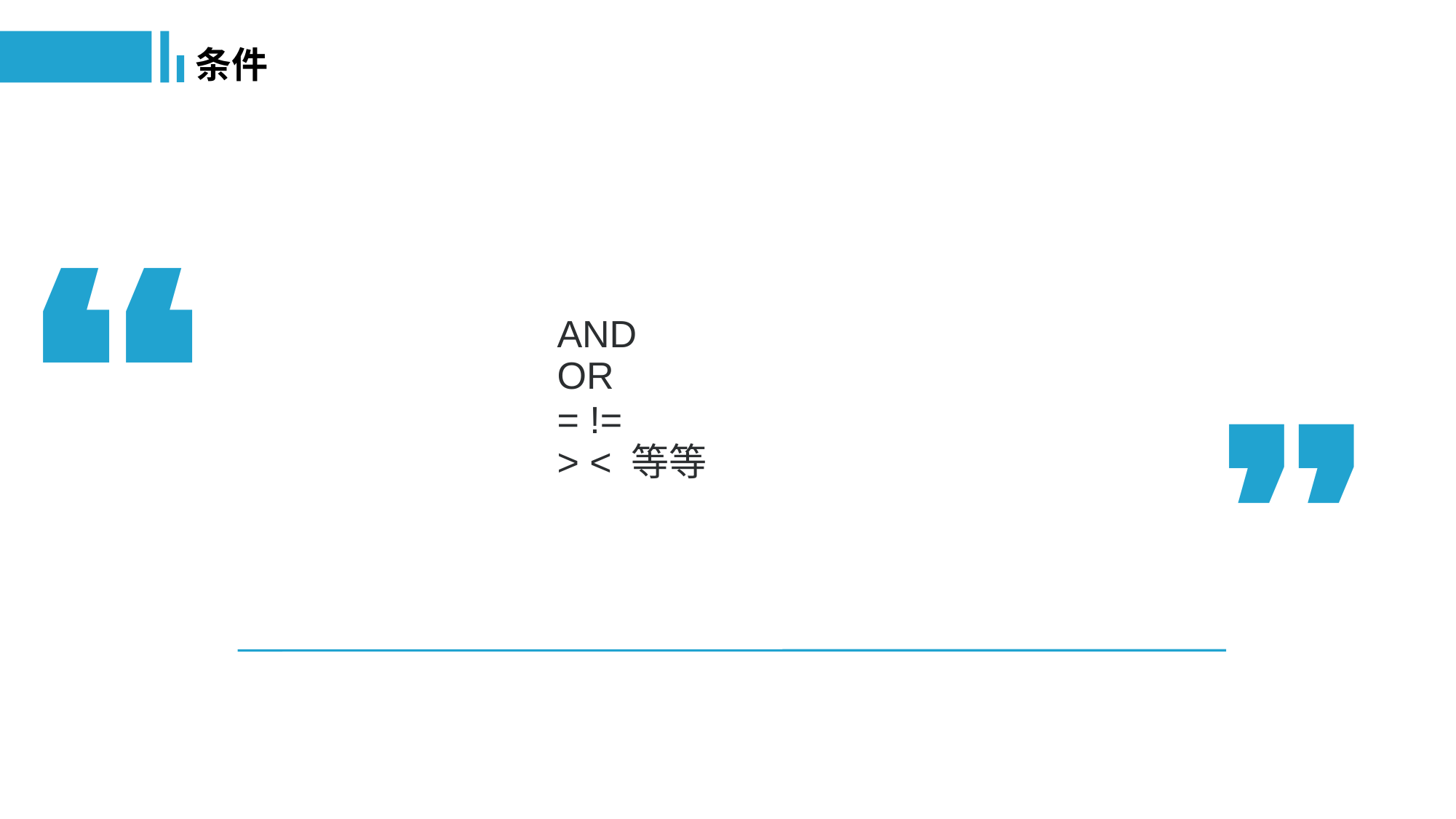

条件

“
AND
OR
= !=
> < 等等
”